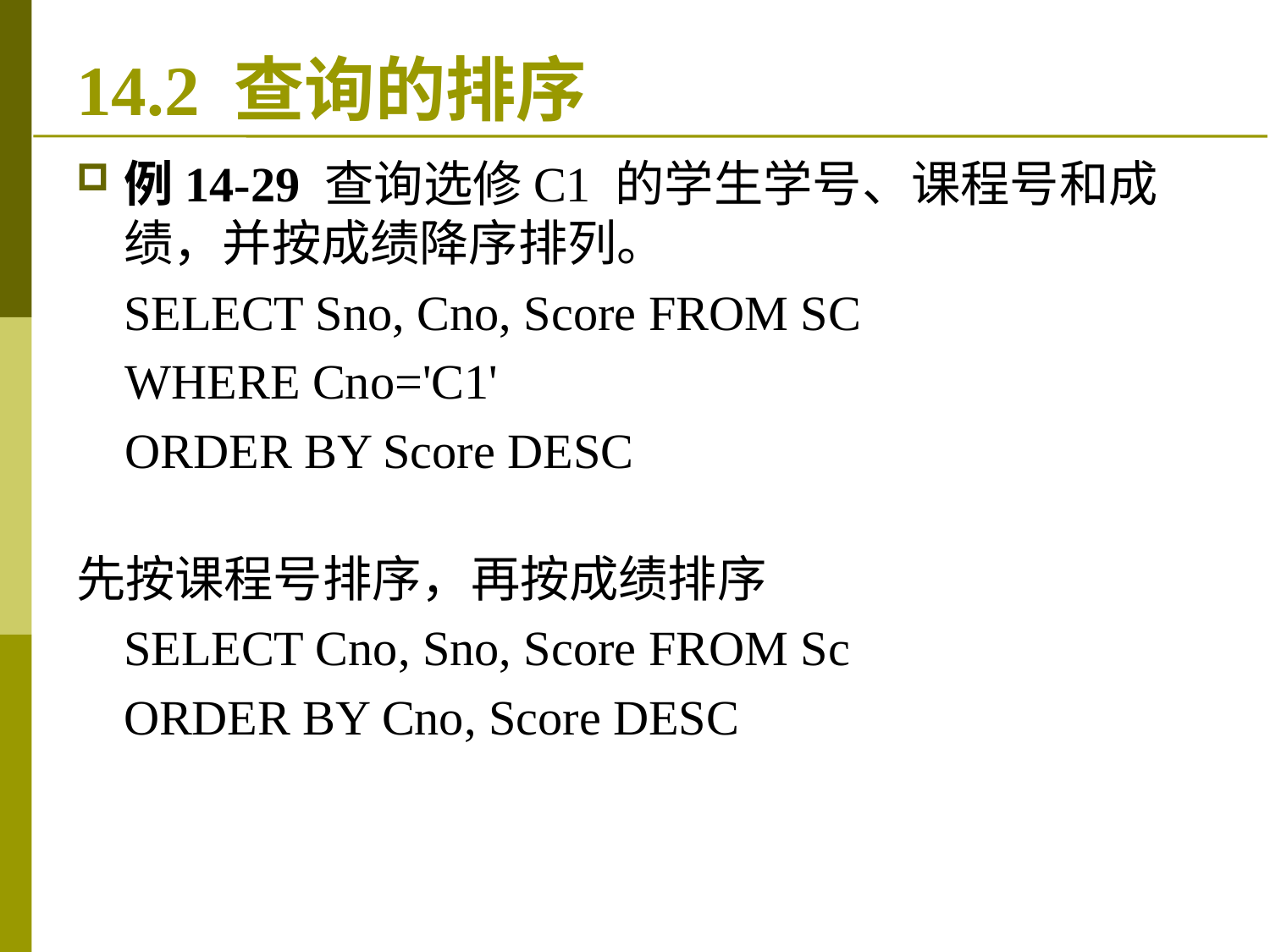

# 14.2 查询的排序
例14-29 查询选修C1 的学生学号、课程号和成绩，并按成绩降序排列。
	SELECT Sno, Cno, Score FROM SC
    WHERE Cno='C1'
    ORDER BY Score DESC

先按课程号排序，再按成绩排序
	SELECT Cno, Sno, Score FROM Sc
   	ORDER BY Cno, Score DESC